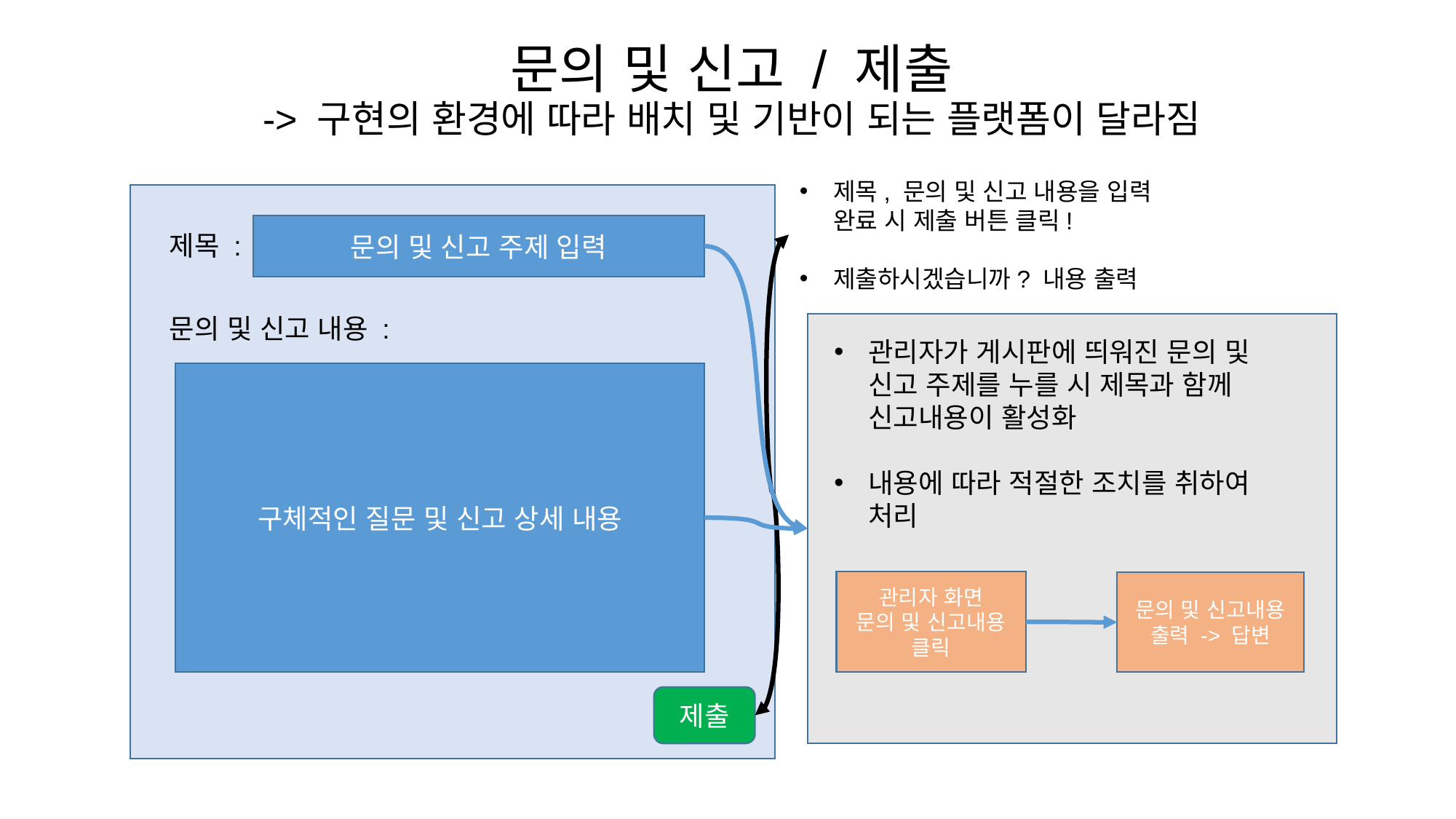

# 문의 및 신고 / 제출 -> 구현의 환경에 따라 배치 및 기반이 되는 플랫폼이 달라짐
제목, 문의 및 신고 내용을 입력 완료 시 제출 버튼 클릭!

제출하시겠습니까? 내용 출력

문의 및 신고 주제 입력
제목 :
문의 및 신고 내용 :

관리자가 게시판에 띄워진 문의 및 신고 주제를 누를 시 제목과 함께 신고내용이 활성화

내용에 따라 적절한 조치를 취하여 처리
구체적인 질문 및 신고 상세 내용
관리자 화면
문의 및 신고내용 클릭
문의 및 신고내용 출력 -> 답변
제출